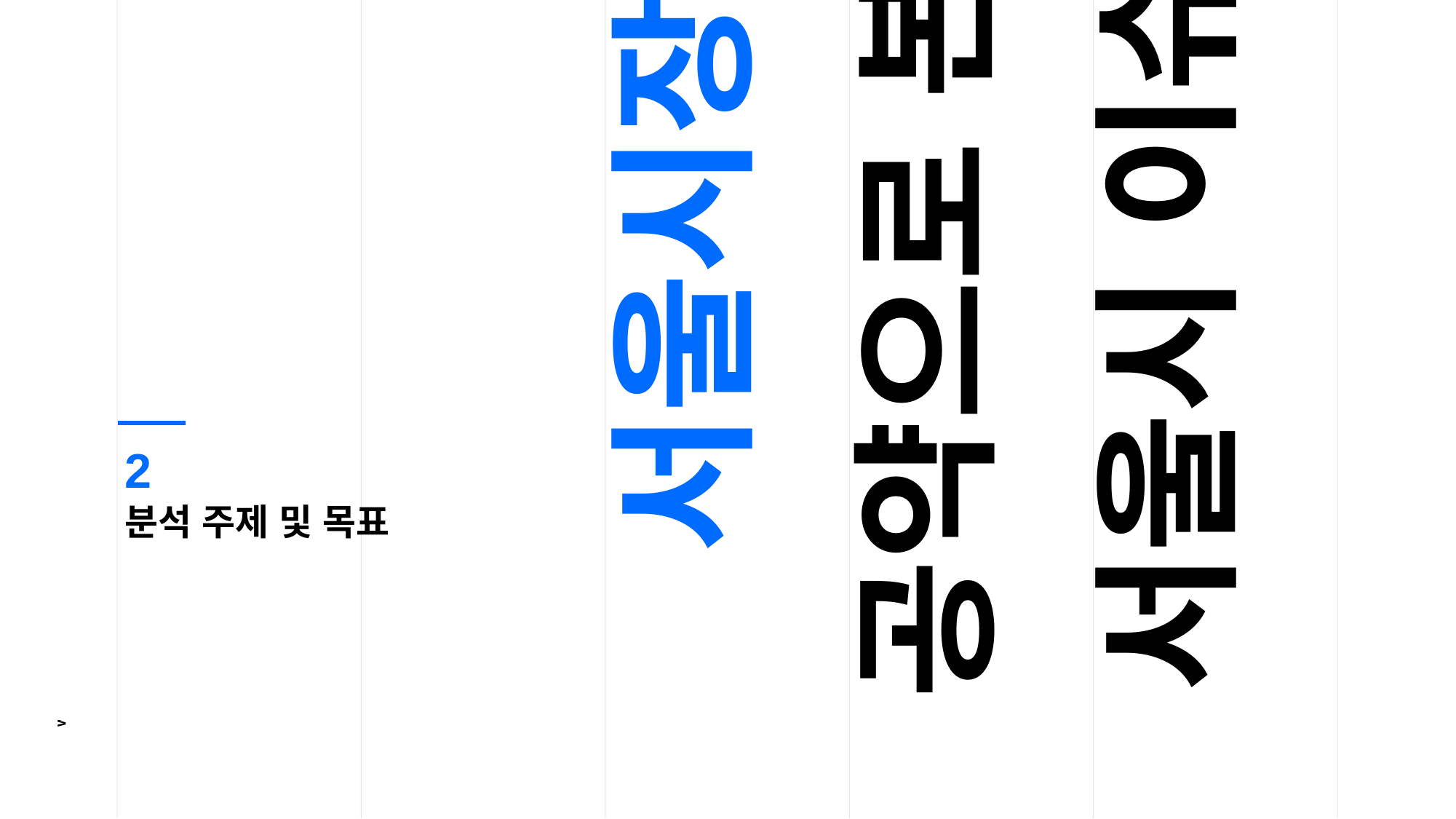

서울시 이슈
공약으로 본
서울시장

2
분석 주제 및 목표